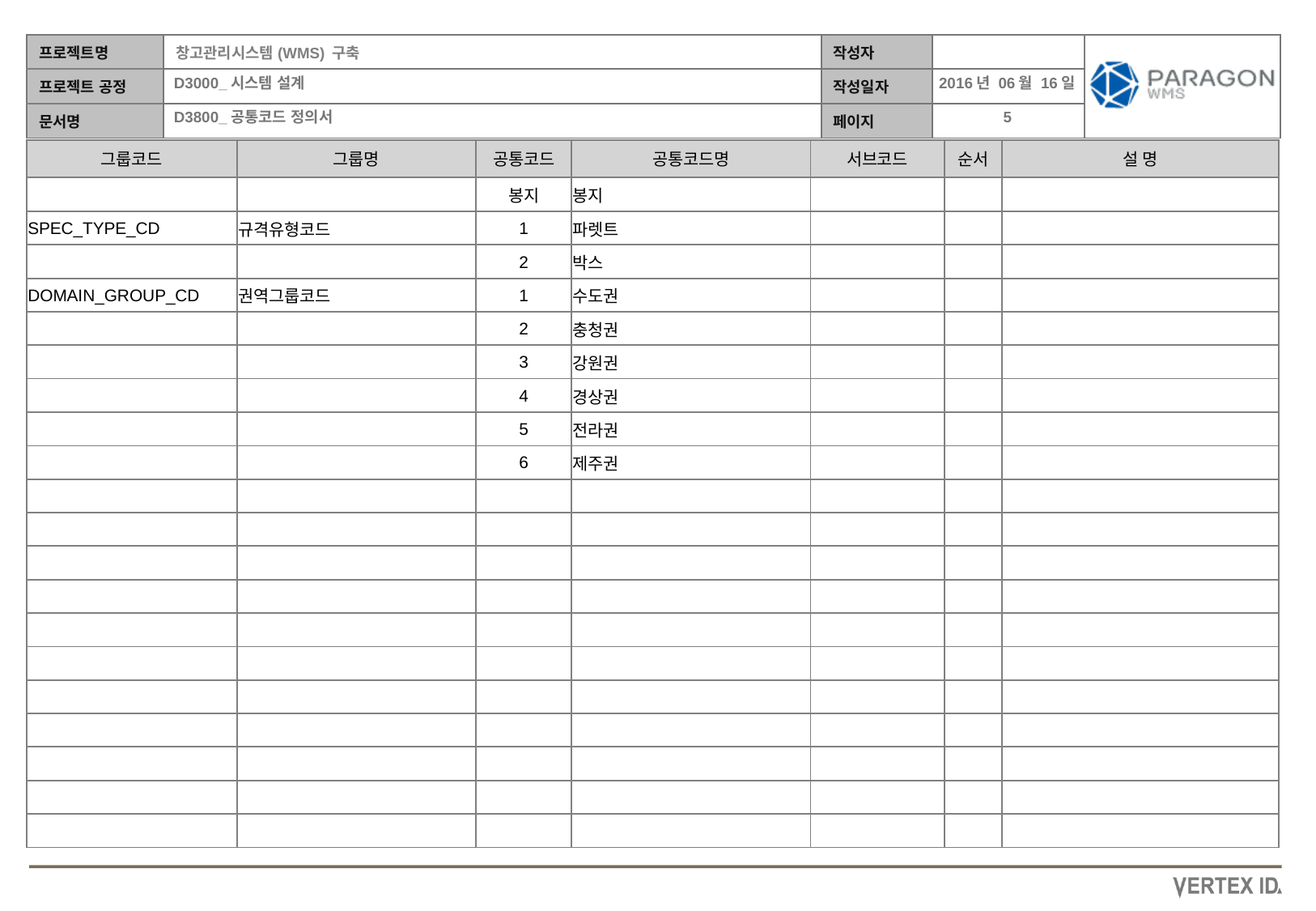

2016년 06월 16일
| 그룹코드 | 그룹명 | 공통코드 | 공통코드명 | 서브코드 | 순서 | 설 명 |
| --- | --- | --- | --- | --- | --- | --- |
|  |  | 봉지 | 봉지 |  |  |  |
| --- | --- | --- | --- | --- | --- | --- |
| SPEC\_TYPE\_CD | 규격유형코드 | 1 | 파렛트 |  |  |  |
|  |  | 2 | 박스 |  |  |  |
| DOMAIN\_GROUP\_CD | 권역그룹코드 | 1 | 수도권 |  |  |  |
|  |  | 2 | 충청권 |  |  |  |
|  |  | 3 | 강원권 |  |  |  |
|  |  | 4 | 경상권 |  |  |  |
|  |  | 5 | 전라권 |  |  |  |
|  |  | 6 | 제주권 |  |  |  |
|  |  |  |  |  |  |  |
|  |  |  |  |  |  |  |
|  |  |  |  |  |  |  |
|  |  |  |  |  |  |  |
|  |  |  |  |  |  |  |
|  |  |  |  |  |  |  |
|  |  |  |  |  |  |  |
|  |  |  |  |  |  |  |
|  |  |  |  |  |  |  |
|  |  |  |  |  |  |  |
|  |  |  |  |  |  |  |